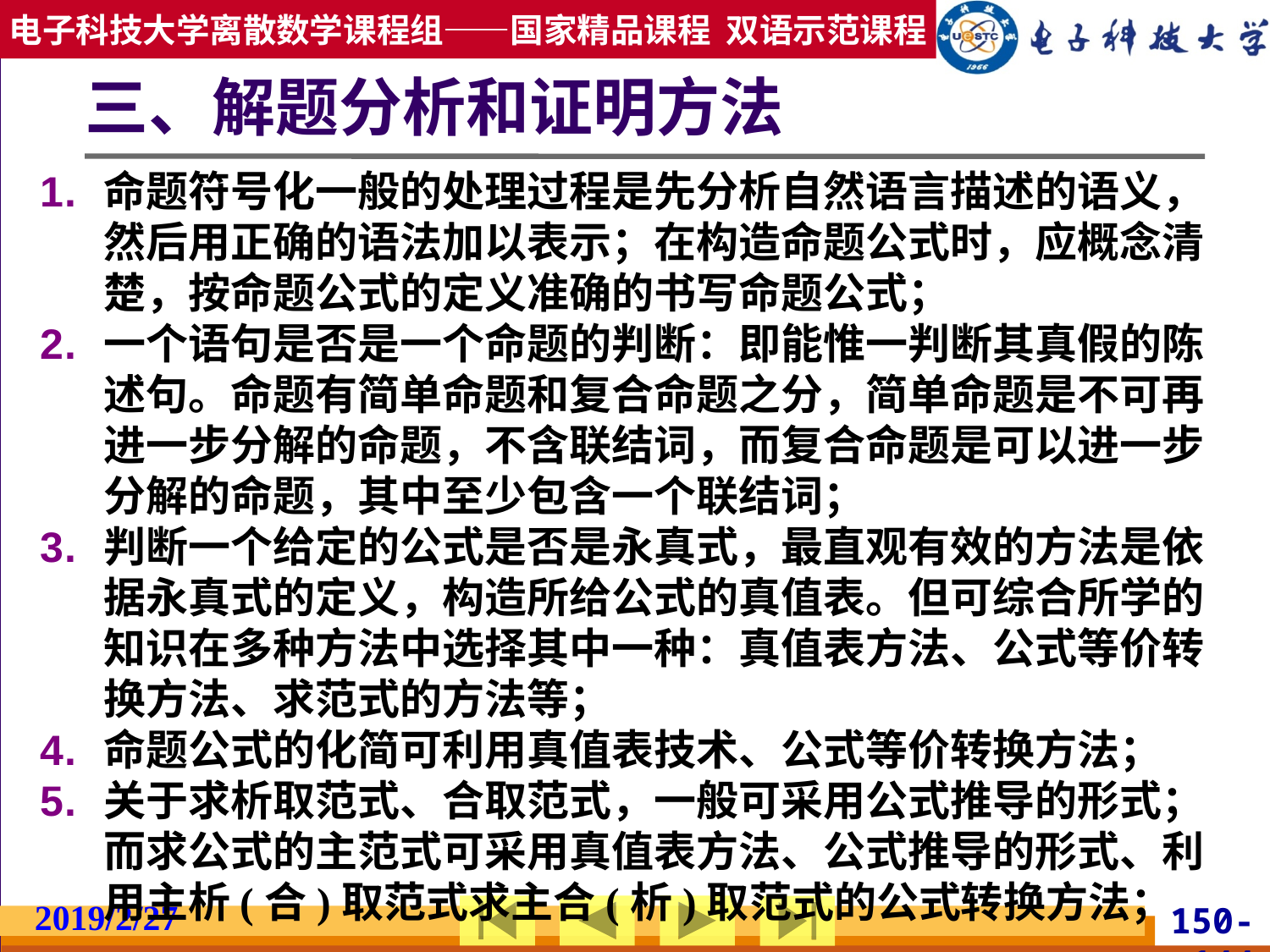

# 三、解题分析和证明方法
命题符号化一般的处理过程是先分析自然语言描述的语义，然后用正确的语法加以表示；在构造命题公式时，应概念清楚，按命题公式的定义准确的书写命题公式；
一个语句是否是一个命题的判断：即能惟一判断其真假的陈述句。命题有简单命题和复合命题之分，简单命题是不可再进一步分解的命题，不含联结词，而复合命题是可以进一步分解的命题，其中至少包含一个联结词；
判断一个给定的公式是否是永真式，最直观有效的方法是依据永真式的定义，构造所给公式的真值表。但可综合所学的知识在多种方法中选择其中一种：真值表方法、公式等价转换方法、求范式的方法等；
命题公式的化简可利用真值表技术、公式等价转换方法；
关于求析取范式、合取范式，一般可采用公式推导的形式；而求公式的主范式可采用真值表方法、公式推导的形式、利用主析(合)取范式求主合(析)取范式的公式转换方法；
2019/2/27